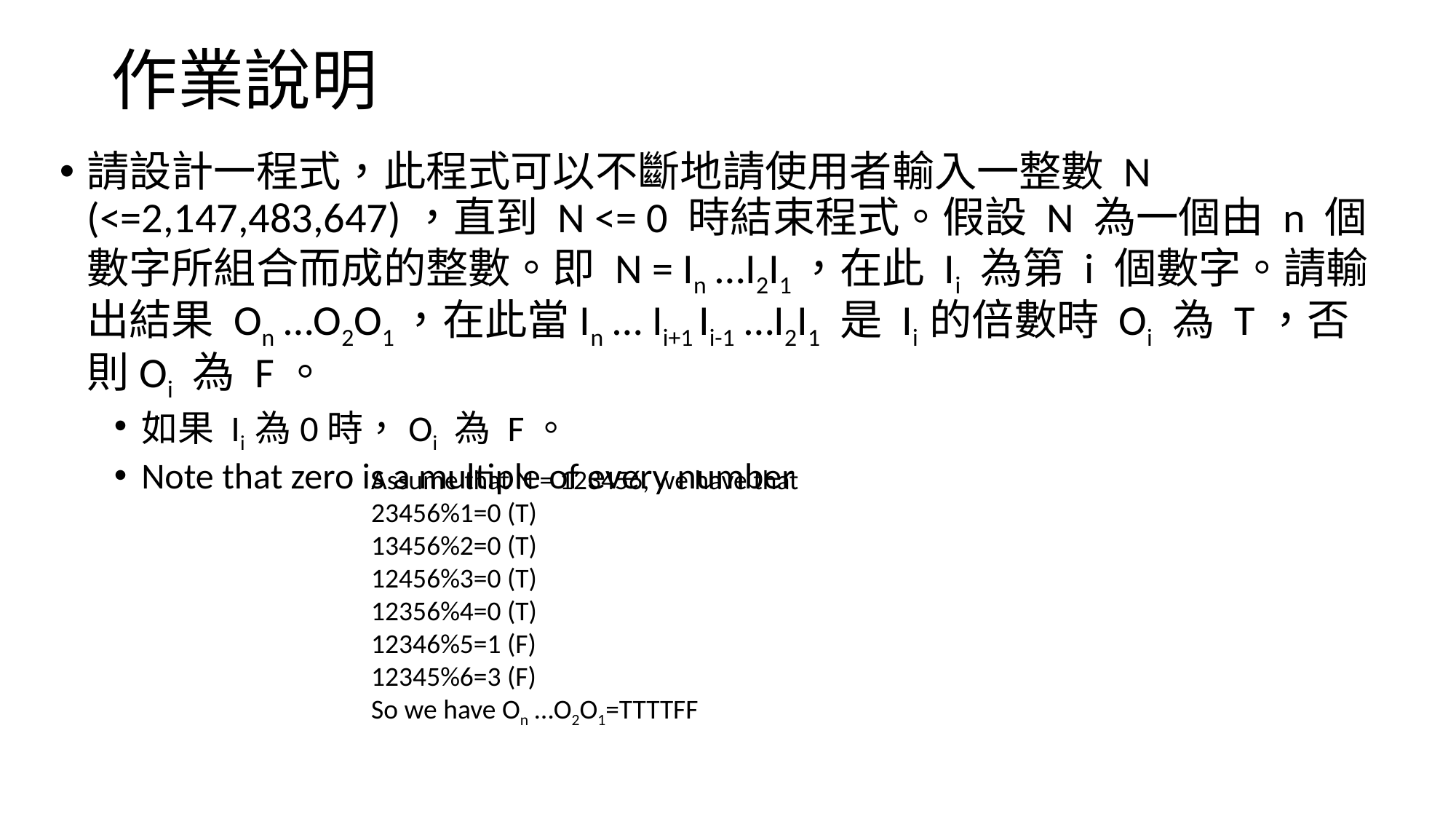

# 作業說明
請設計一程式，此程式可以不斷地請使用者輸入一整數 N (<=2,147,483,647)，直到 N <= 0 時結束程式。假設 N 為一個由 n 個數字所組合而成的整數。即 N = In …I2I1，在此 Ii 為第 i 個數字。請輸出結果 On …O2O1，在此當In … Ii+1 Ii-1 …I2I1 是 Ii 的倍數時 Oi 為 T，否則Oi 為 F。
如果 Ii 為0時，Oi 為 F。
Note that zero is a multiple of every number

Assume that N = 123456, we have that
23456%1=0 (T)
13456%2=0 (T)
12456%3=0 (T)
12356%4=0 (T)
12346%5=1 (F)
12345%6=3 (F)
So we have On …O2O1=TTTTFF